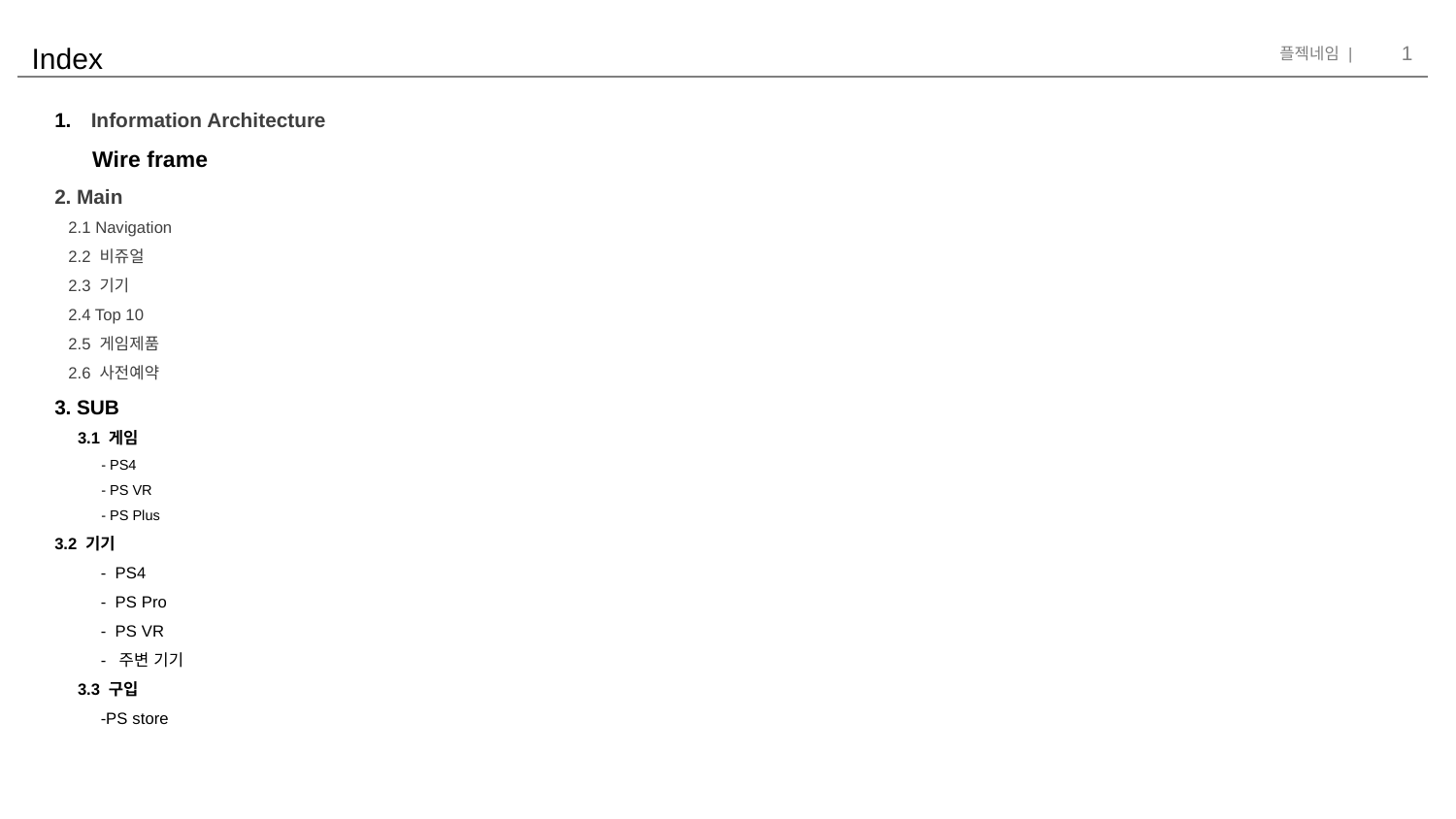

1
# Index
Information Architecture
      Wire frame
2. Main
   2.1 Navigation
   2.2 비쥬얼
   2.3 기기
   2.4 Top 10
   2.5 게임제품
   2.6 사전예약
3. SUB
     3.1 게임
            - PS4
            - PS VR
            - PS Plus
3.2 기기
          -  PS4
          -  PS Pro
          -  PS VR
          -  주변 기기
     3.3 구입
          -PS store